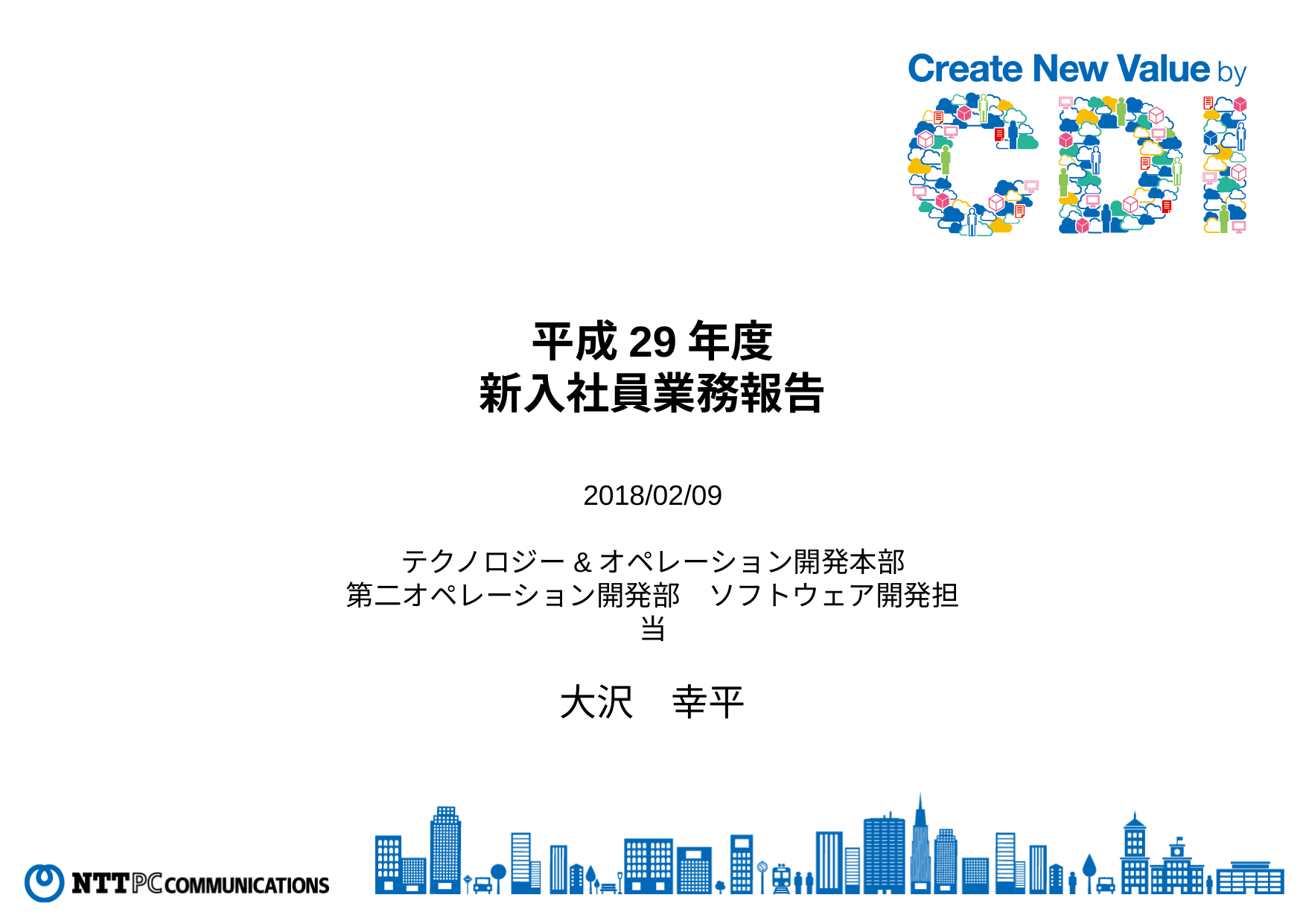

平成29年度
新入社員業務報告
2018/02/09

テクノロジー&オペレーション開発本部
第二オペレーション開発部　ソフトウェア開発担当

大沢　幸平